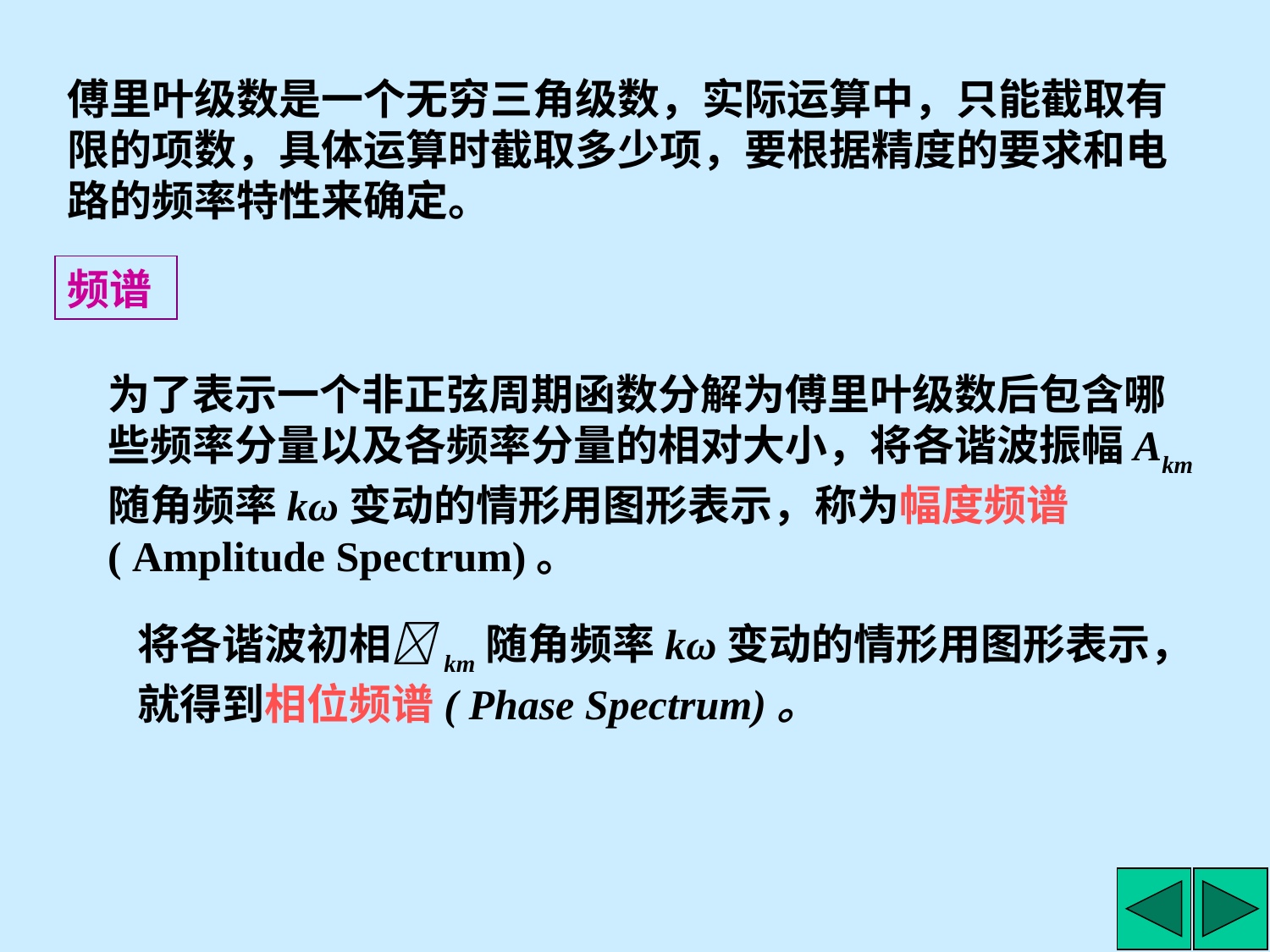

傅里叶级数是一个无穷三角级数，实际运算中，只能截取有限的项数，具体运算时截取多少项，要根据精度的要求和电路的频率特性来确定。
频谱
为了表示一个非正弦周期函数分解为傅里叶级数后包含哪些频率分量以及各频率分量的相对大小，将各谐波振幅Akm随角频率kω变动的情形用图形表示，称为幅度频谱( Amplitude Spectrum)。
将各谐波初相ψkm随角频率kω变动的情形用图形表示，就得到相位频谱( Phase Spectrum)。